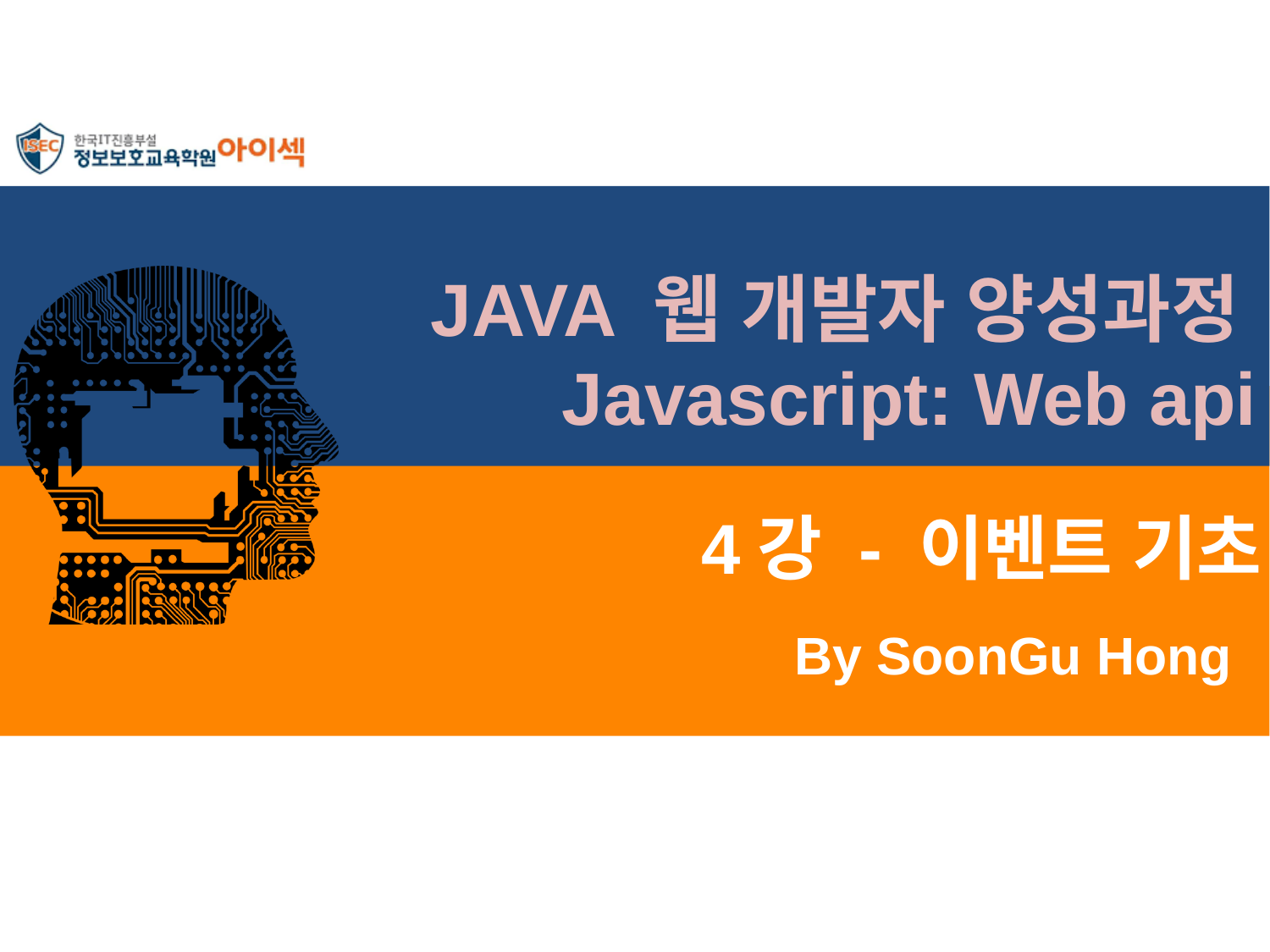

JAVA 웹 개발자 양성과정Javascript: Web api
# 4강 - 이벤트 기초
By SoonGu Hong